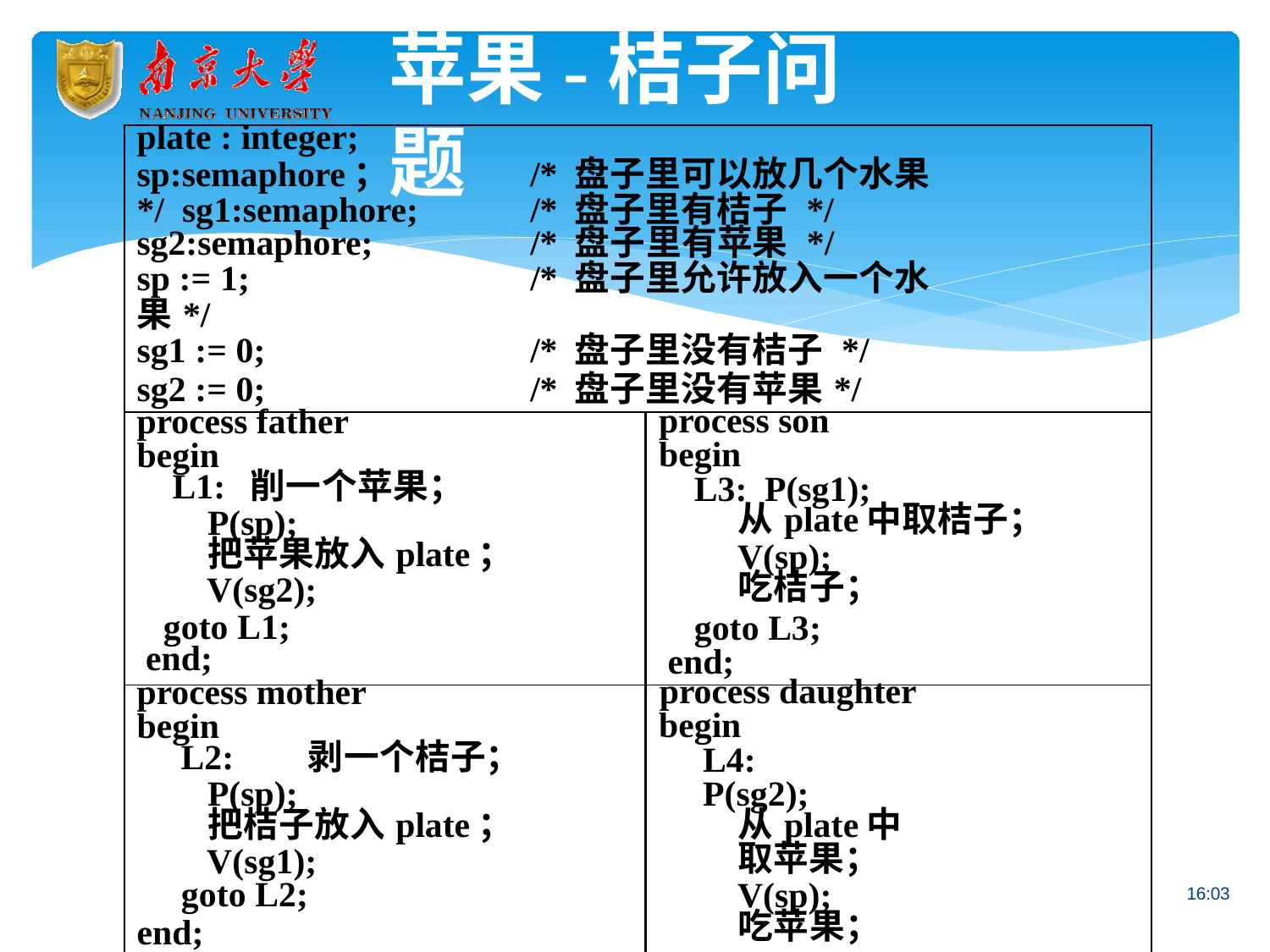

# 苹果-桔子问题

| plate : integer; sp:semaphore； /\* 盘子里可以放几个水果\*/ sg1:semaphore; /\* 盘子里有桔子\*/ sg2:semaphore; /\* 盘子里有苹果\*/ sp := 1; /\* 盘子里允许放入一个水果\*/ sg1 := 0; /\* 盘子里没有桔子\*/ sg2 := 0; /\* 盘子里没有苹果\*/ |  |
| --- | --- |
| process father begin L1: 削一个苹果； P(sp); 把苹果放入plate； V(sg2); goto L1; end; | process son begin L3: P(sg1); 从plate中取桔子； V(sp); 吃桔子； goto L3; end; |
| process mother begin L2: 剥一个桔子； P(sp); 把桔子放入plate； V(sg1); goto L2; end; 67 | process daughter begin L4: P(sg2); 从plate中取苹果； V(sp); 吃苹果； goto L4; end; |

16:03